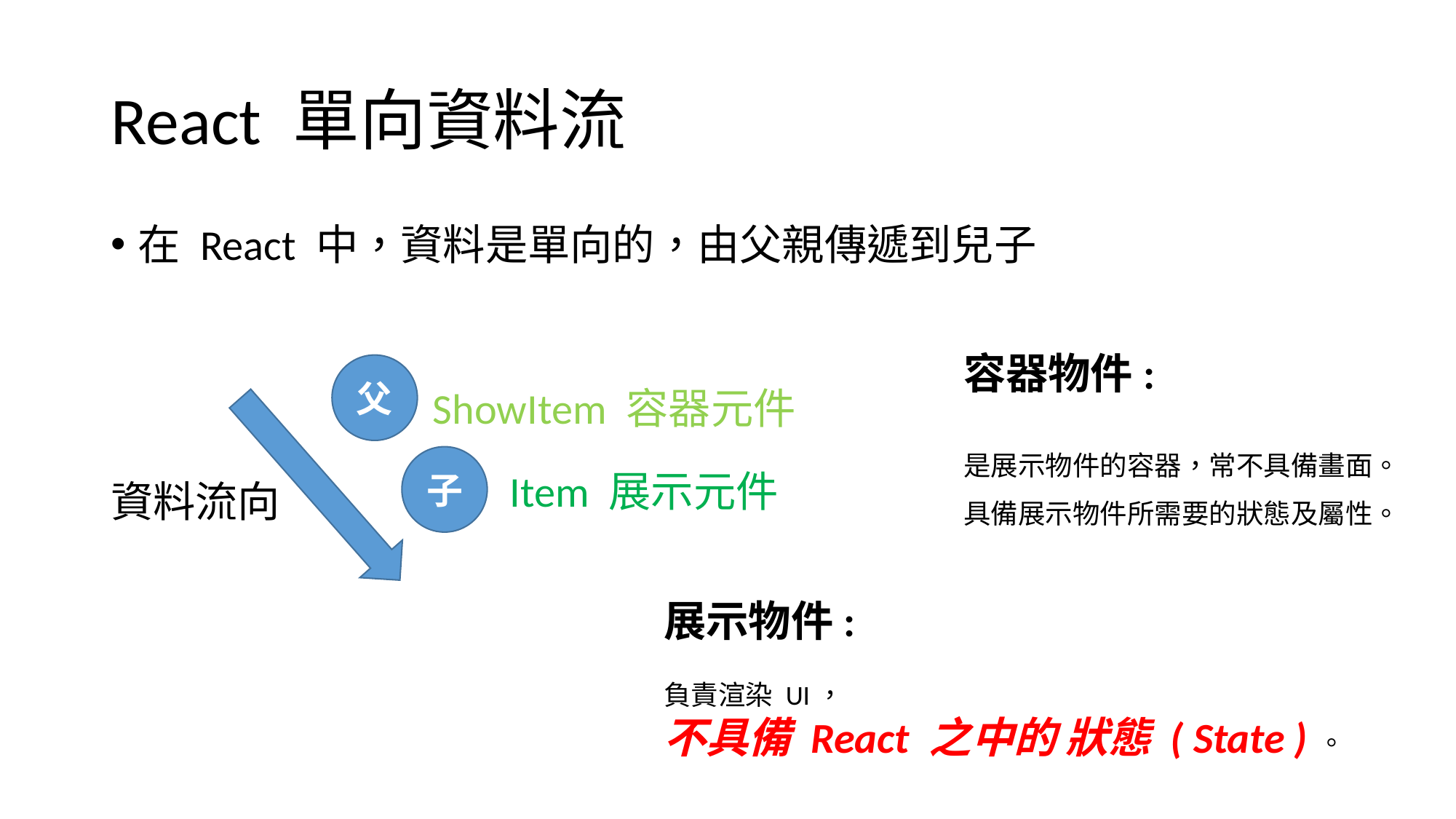

# React 單向資料流
在 React 中，資料是單向的，由父親傳遞到兒子
容器物件:

是展示物件的容器，常不具備畫面。
具備展示物件所需要的狀態及屬性。
父
ShowItem 容器元件
子
Item 展示元件

資料流向
展示物件:

負責渲染 UI，
不具備 React 之中的 狀態 ( State )。